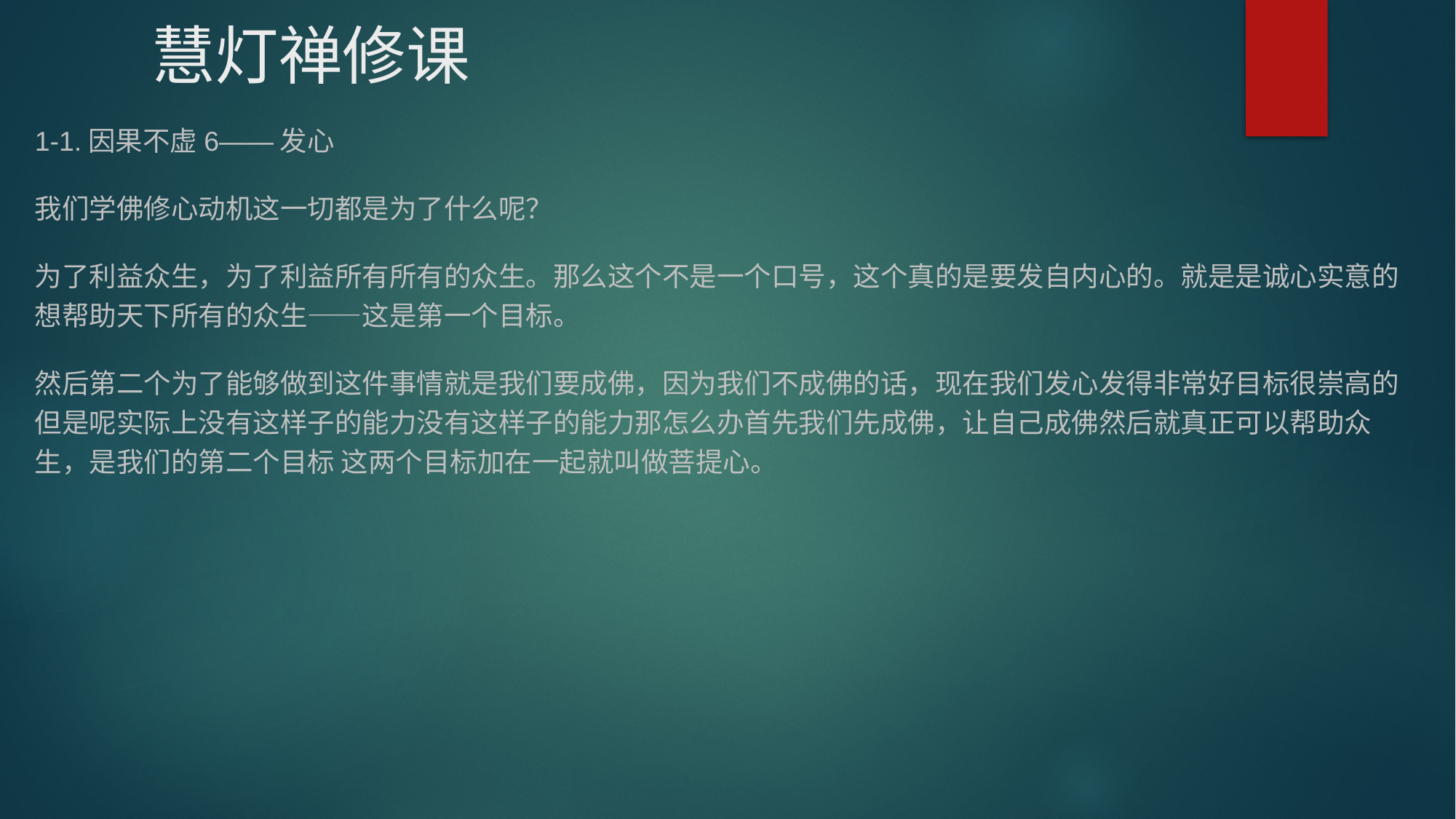

慧灯禅修课
1-1.因果不虚6——发心
我们学佛修心动机这一切都是为了什么呢？
为了利益众生，为了利益所有所有的众生。那么这个不是一个口号，这个真的是要发自内心的。就是是诚心实意的想帮助天下所有的众生——这是第一个目标。
然后第二个为了能够做到这件事情就是我们要成佛，因为我们不成佛的话，现在我们发心发得非常好目标很崇高的但是呢实际上没有这样子的能力没有这样子的能力那怎么办首先我们先成佛，让自己成佛然后就真正可以帮助众生，是我们的第二个目标 这两个目标加在一起就叫做菩提心。